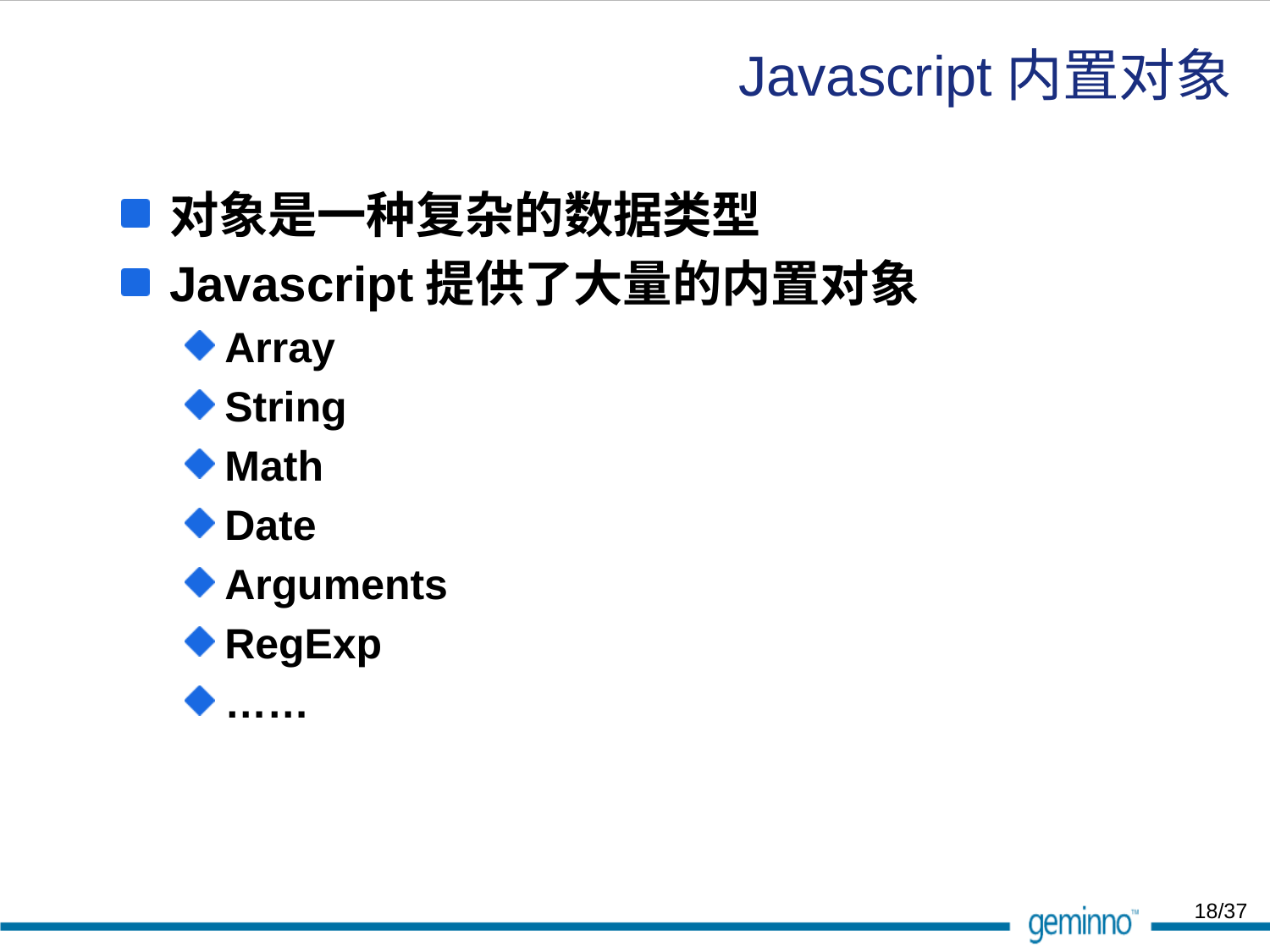

# Javascript内置对象
对象是一种复杂的数据类型
Javascript提供了大量的内置对象
Array
String
Math
Date
Arguments
RegExp
……
18/37